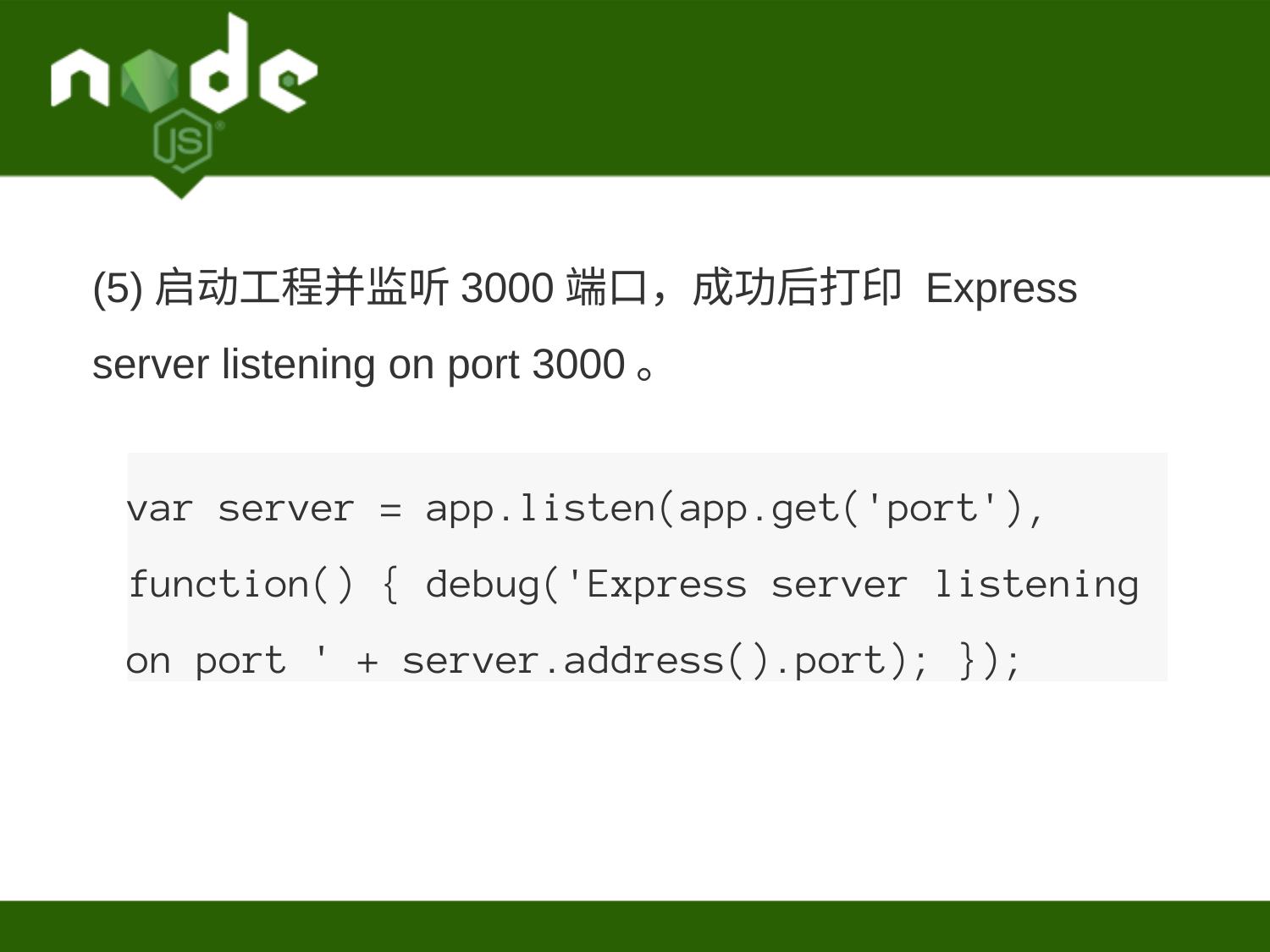

(5)启动工程并监听3000端口，成功后打印 Express server listening on port 3000。
var server = app.listen(app.get('port'), function() { debug('Express server listening on port ' + server.address().port); });